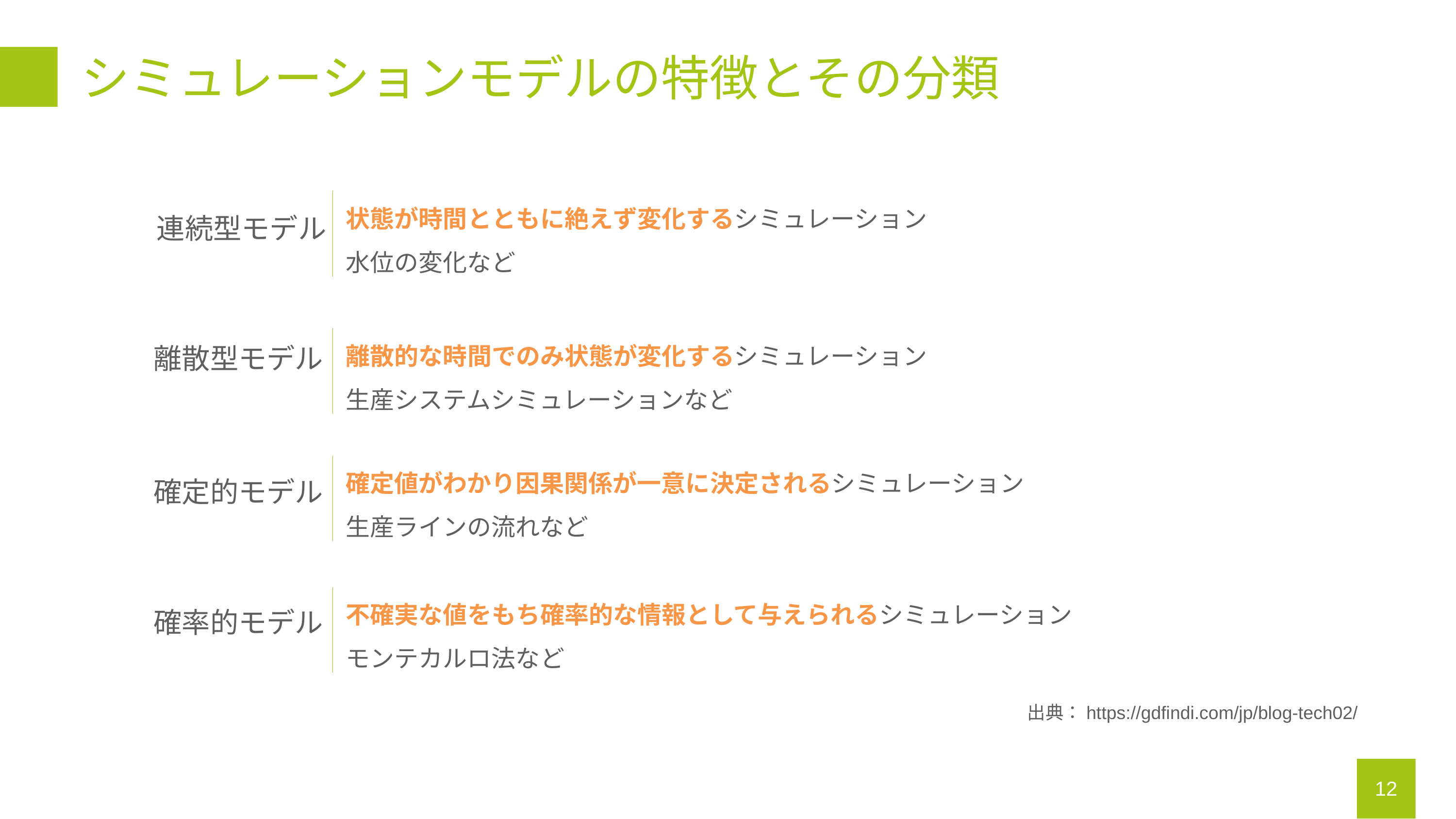

# シミュレーションモデルの特徴とその分類
状態が時間とともに絶えず変化するシミュレーション
水位の変化など
連続型モデル
離散的な時間でのみ状態が変化するシミュレーション
生産システムシミュレーションなど
離散型モデル
確定値がわかり因果関係が一意に決定されるシミュレーション
生産ラインの流れなど
確定的モデル
不確実な値をもち確率的な情報として与えられるシミュレーション
モンテカルロ法など
確率的モデル
出典：https://gdfindi.com/jp/blog-tech02/
12